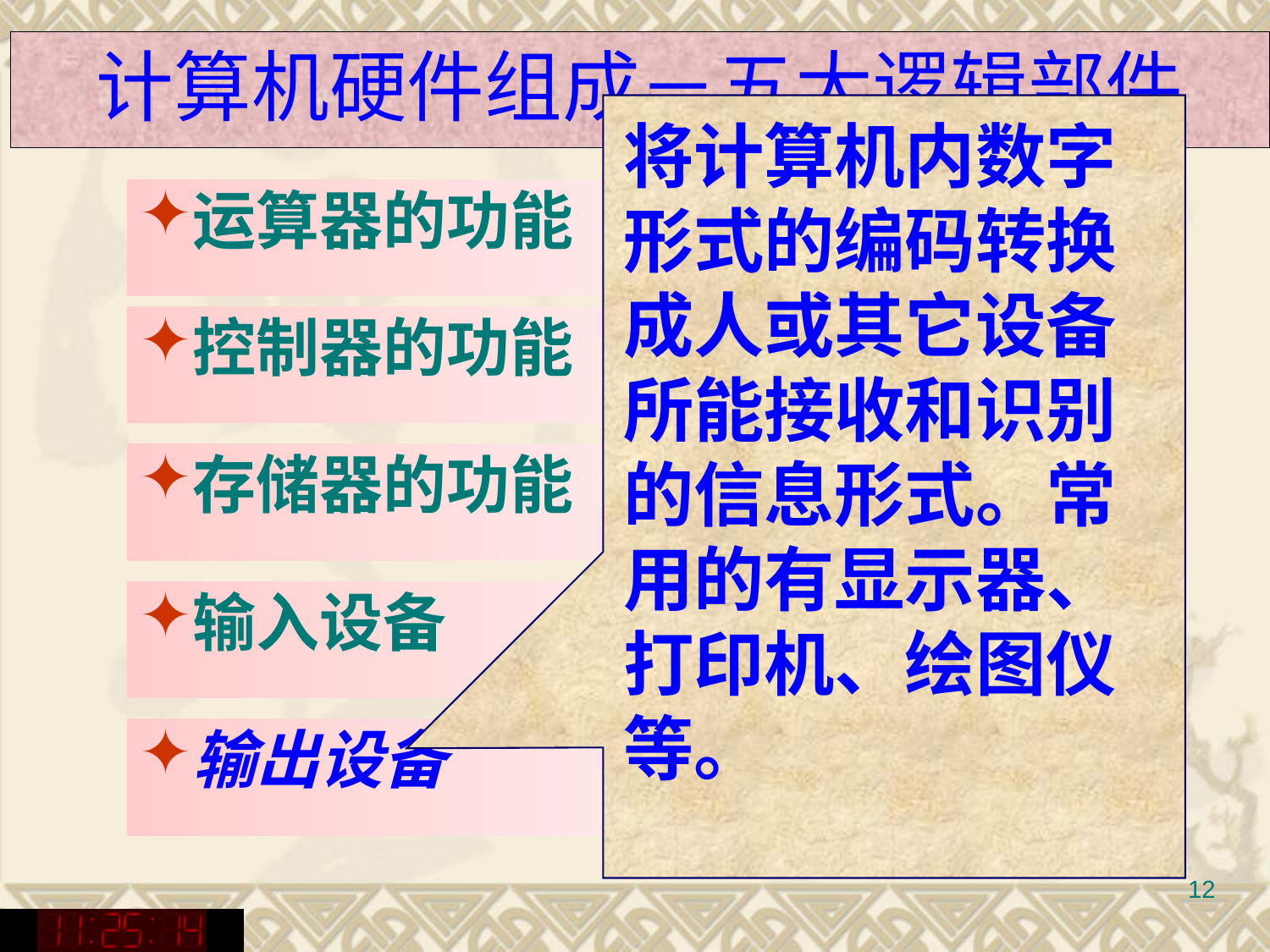

# 计算机硬件组成－五大逻辑部件
将计算机内数字形式的编码转换成人或其它设备所能接收和识别的信息形式。常用的有显示器、打印机、绘图仪等。
运算器的功能
控制器的功能
存储器的功能
输入设备
输出设备
12